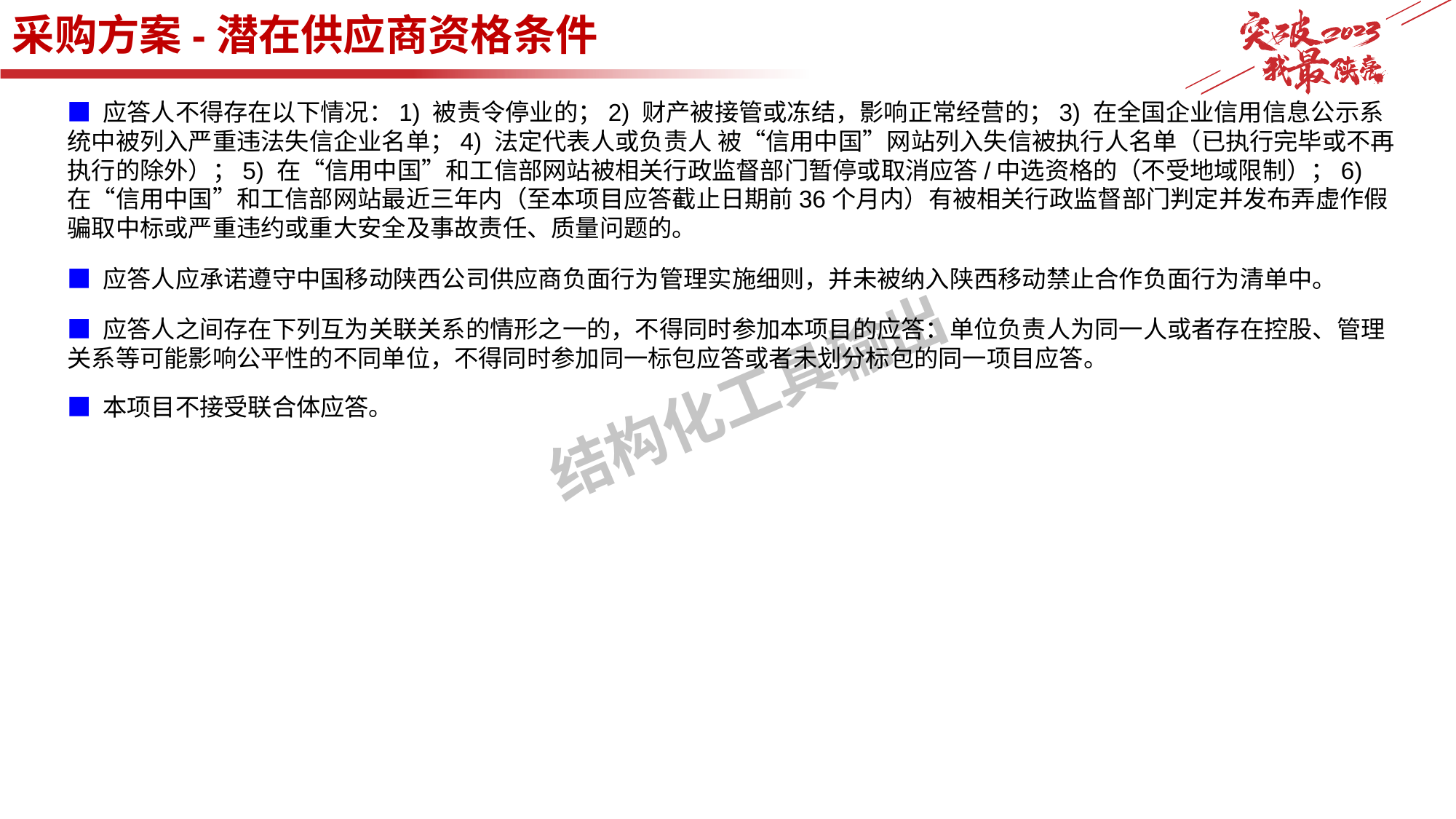

# 采购方案-潜在供应商资格条件
■ 应答人不得存在以下情况：1) 被责令停业的；2) 财产被接管或冻结，影响正常经营的；3) 在全国企业信用信息公示系统中被列入严重违法失信企业名单；4) 法定代表人或负责人 被“信用中国”网站列入失信被执行人名单（已执行完毕或不再执行的除外）；5) 在“信用中国”和工信部网站被相关行政监督部门暂停或取消应答/中选资格的（不受地域限制）；6) 在“信用中国”和工信部网站最近三年内（至本项目应答截止日期前36个月内）有被相关行政监督部门判定并发布弄虚作假骗取中标或严重违约或重大安全及事故责任、质量问题的。
■ 应答人应承诺遵守中国移动陕西公司供应商负面行为管理实施细则，并未被纳入陕西移动禁止合作负面行为清单中。
■ 应答人之间存在下列互为关联关系的情形之一的，不得同时参加本项目的应答：单位负责人为同一人或者存在控股、管理关系等可能影响公平性的不同单位，不得同时参加同一标包应答或者未划分标包的同一项目应答。
■ 本项目不接受联合体应答。